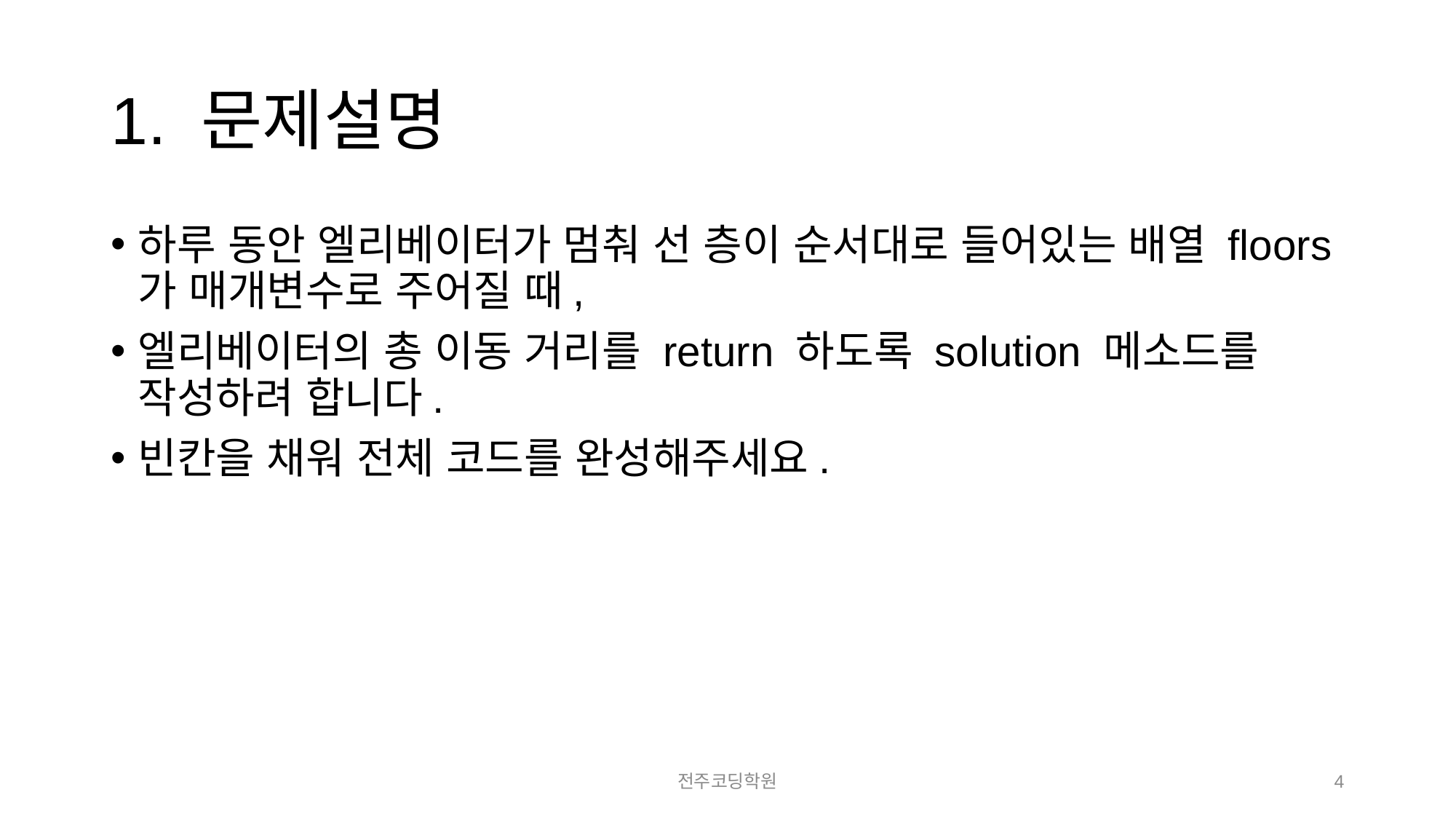

# 1. 문제설명
하루 동안 엘리베이터가 멈춰 선 층이 순서대로 들어있는 배열 floors가 매개변수로 주어질 때,
엘리베이터의 총 이동 거리를 return 하도록 solution 메소드를 작성하려 합니다.
빈칸을 채워 전체 코드를 완성해주세요.
전주코딩학원
4